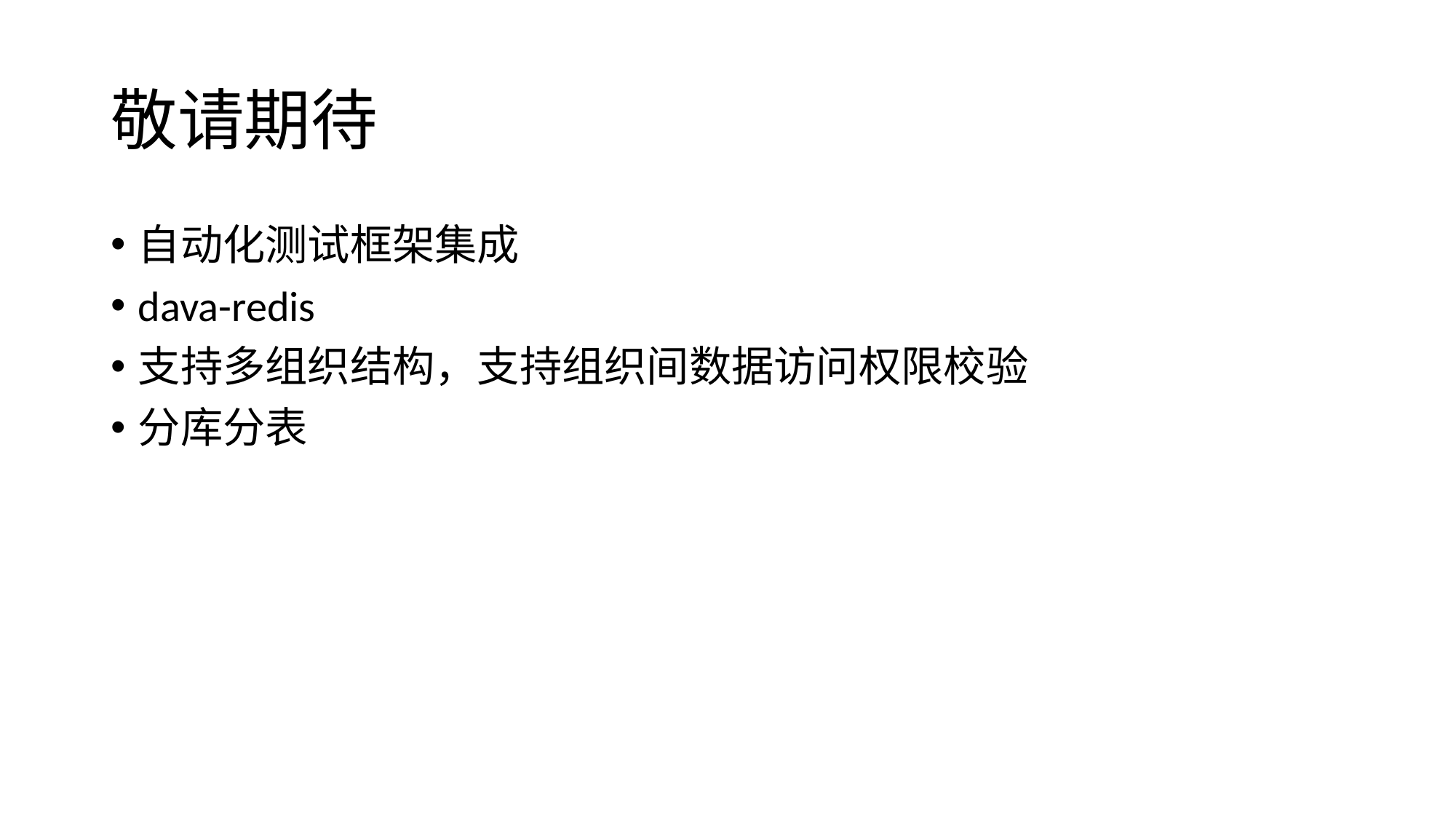

# 敬请期待
自动化测试框架集成
dava-redis
支持多组织结构，支持组织间数据访问权限校验
分库分表